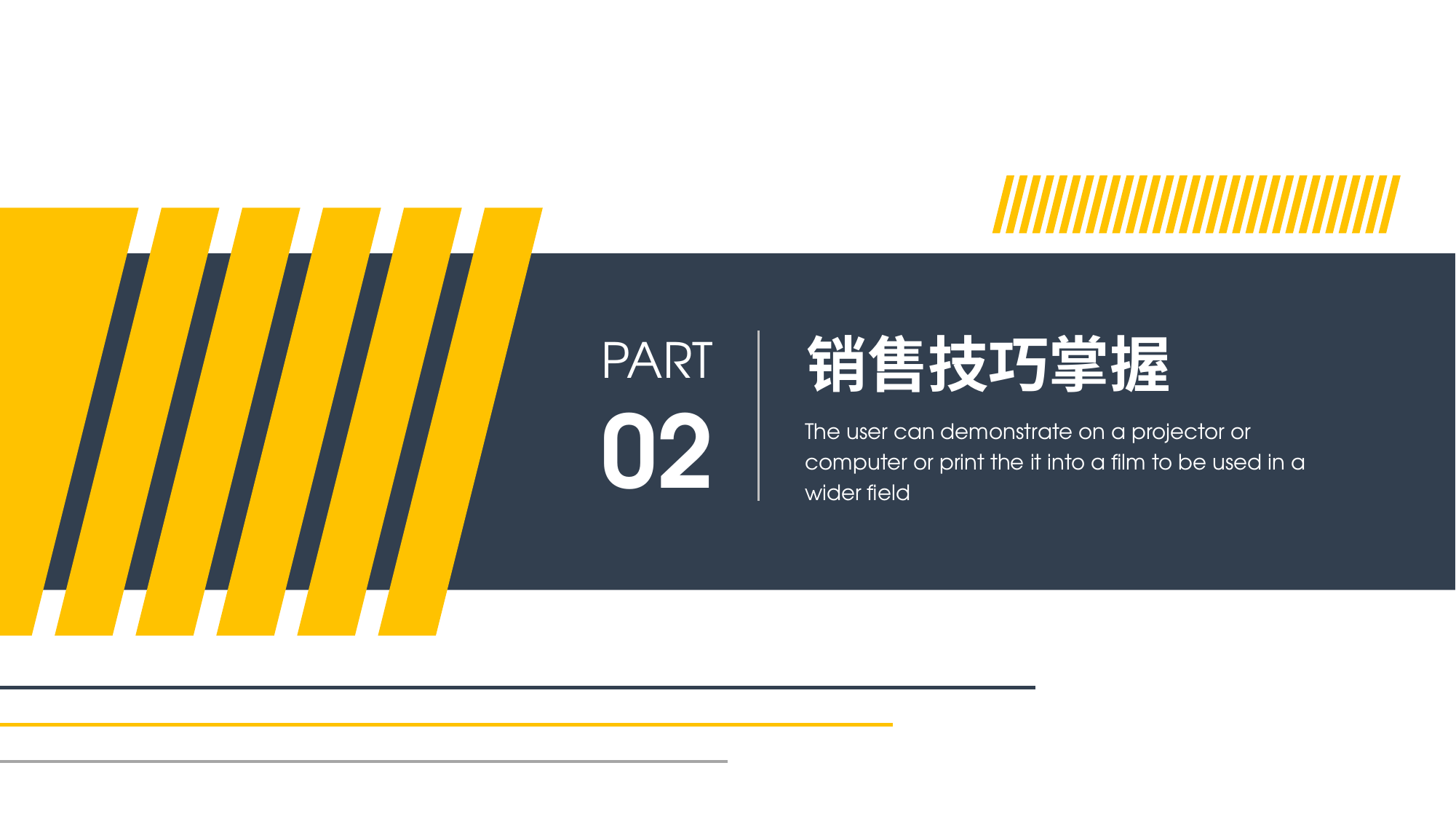

销售技巧掌握
PART
02
The user can demonstrate on a projector or computer or print the it into a film to be used in a wider field